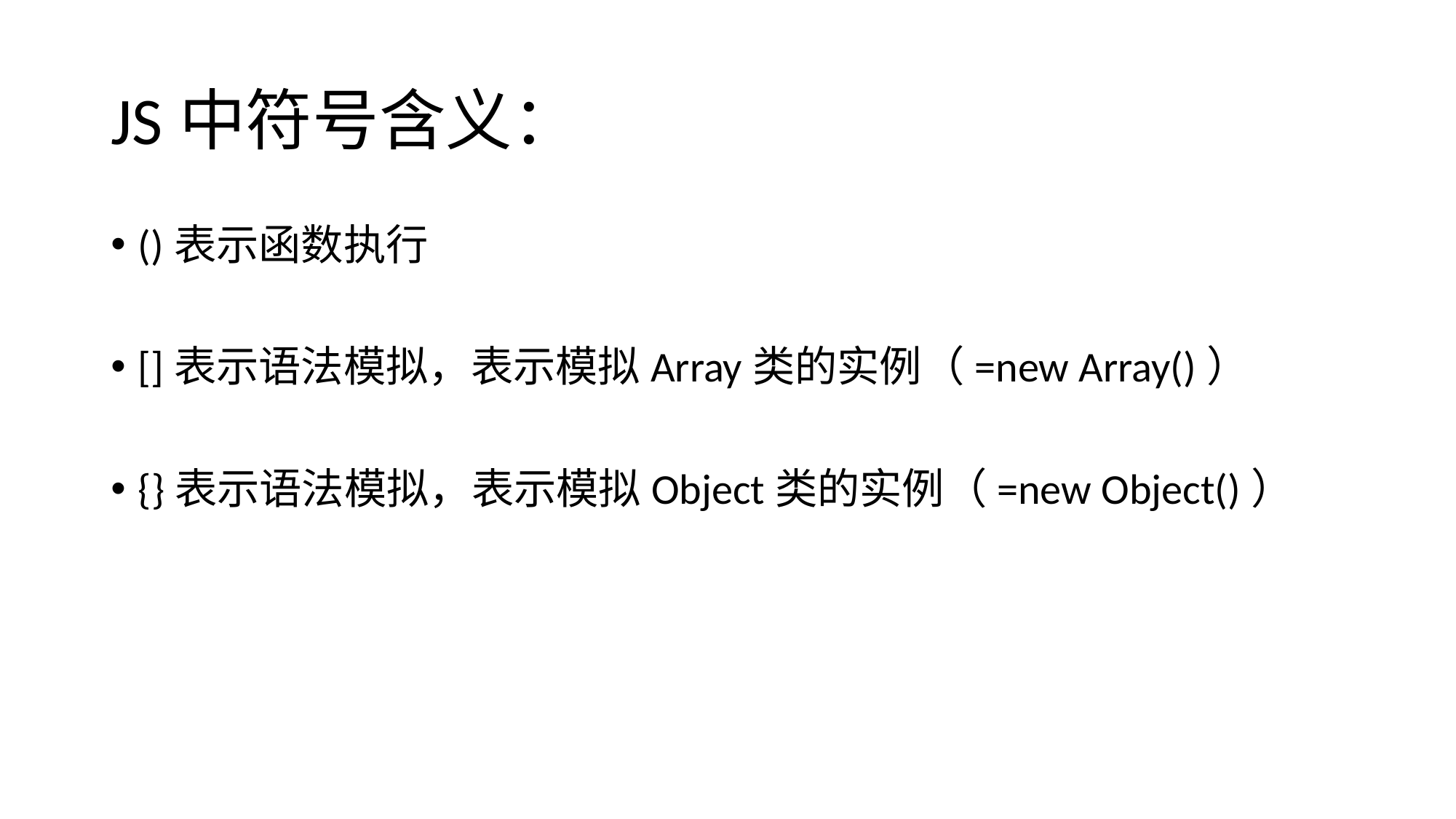

# JS中符号含义：
()表示函数执行

[]表示语法模拟，表示模拟Array类的实例（=new Array()）

{}表示语法模拟，表示模拟Object类的实例（=new Object()）